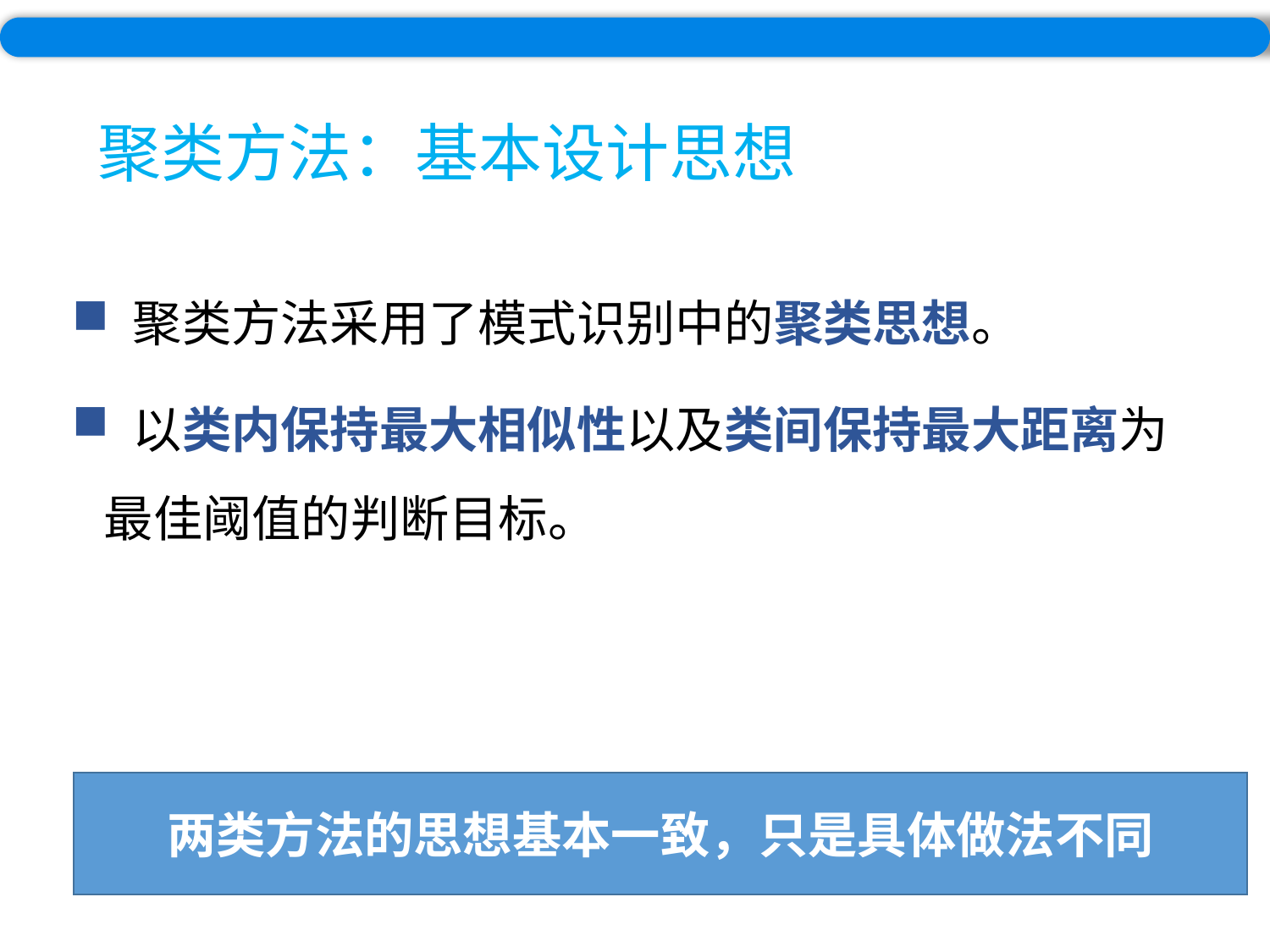

# 聚类方法：基本设计思想
 聚类方法采用了模式识别中的聚类思想。
 以类内保持最大相似性以及类间保持最大距离为最佳阈值的判断目标。
两类方法的思想基本一致，只是具体做法不同